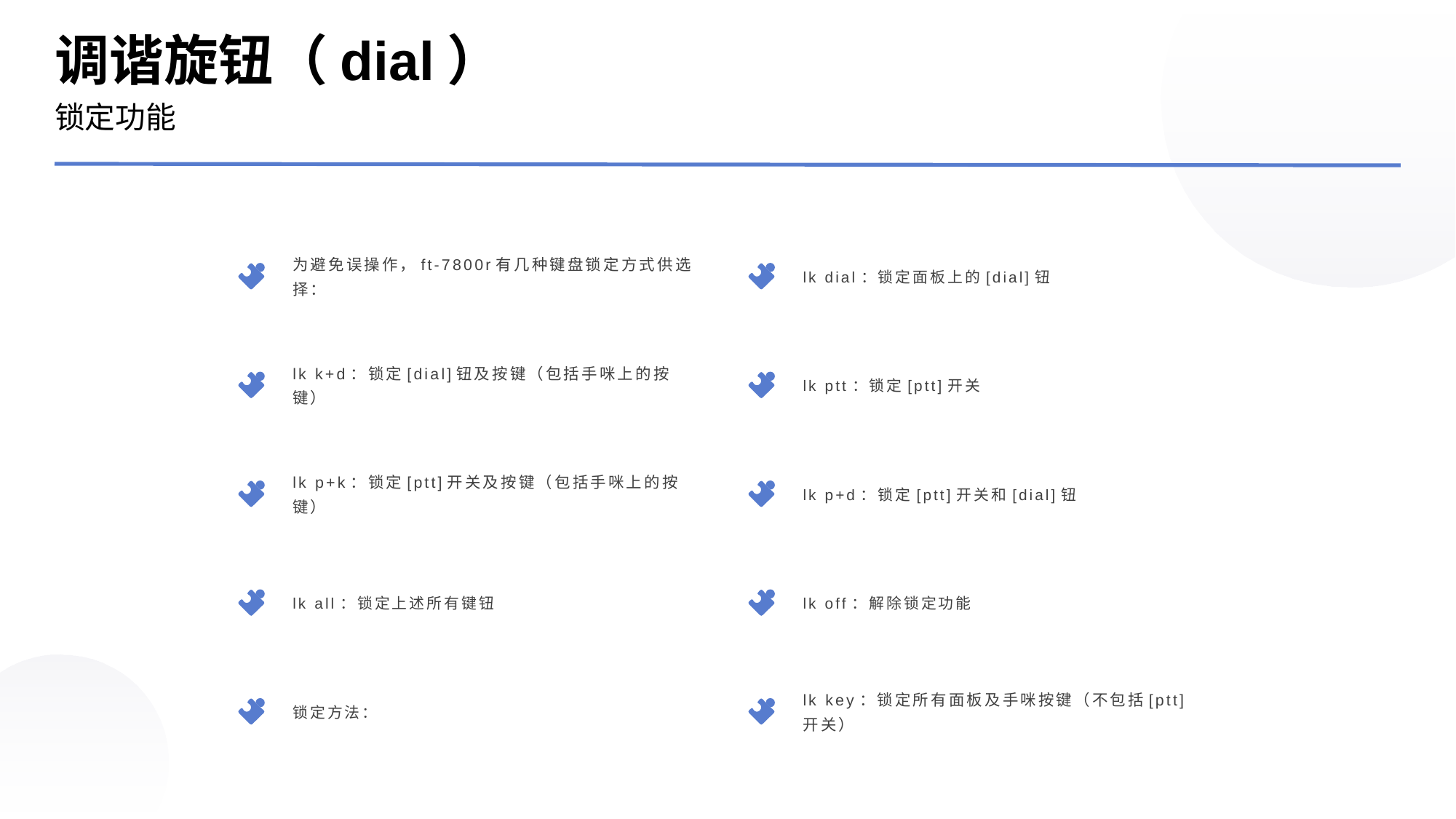

调谐旋钮（dial）
锁定功能
为避免误操作，ft-7800r有几种键盘锁定方式供选择：
lk dial：锁定面板上的[dial]钮

lk k+d：锁定[dial]钮及按键（包括手咪上的按键）
lk ptt：锁定[ptt]开关

lk p+k：锁定[ptt]开关及按键（包括手咪上的按键）
lk p+d：锁定[ptt]开关和[dial]钮

lk all：锁定上述所有键钮
lk off：解除锁定功能

锁定方法：
lk key：锁定所有面板及手咪按键（不包括[ptt]开关）